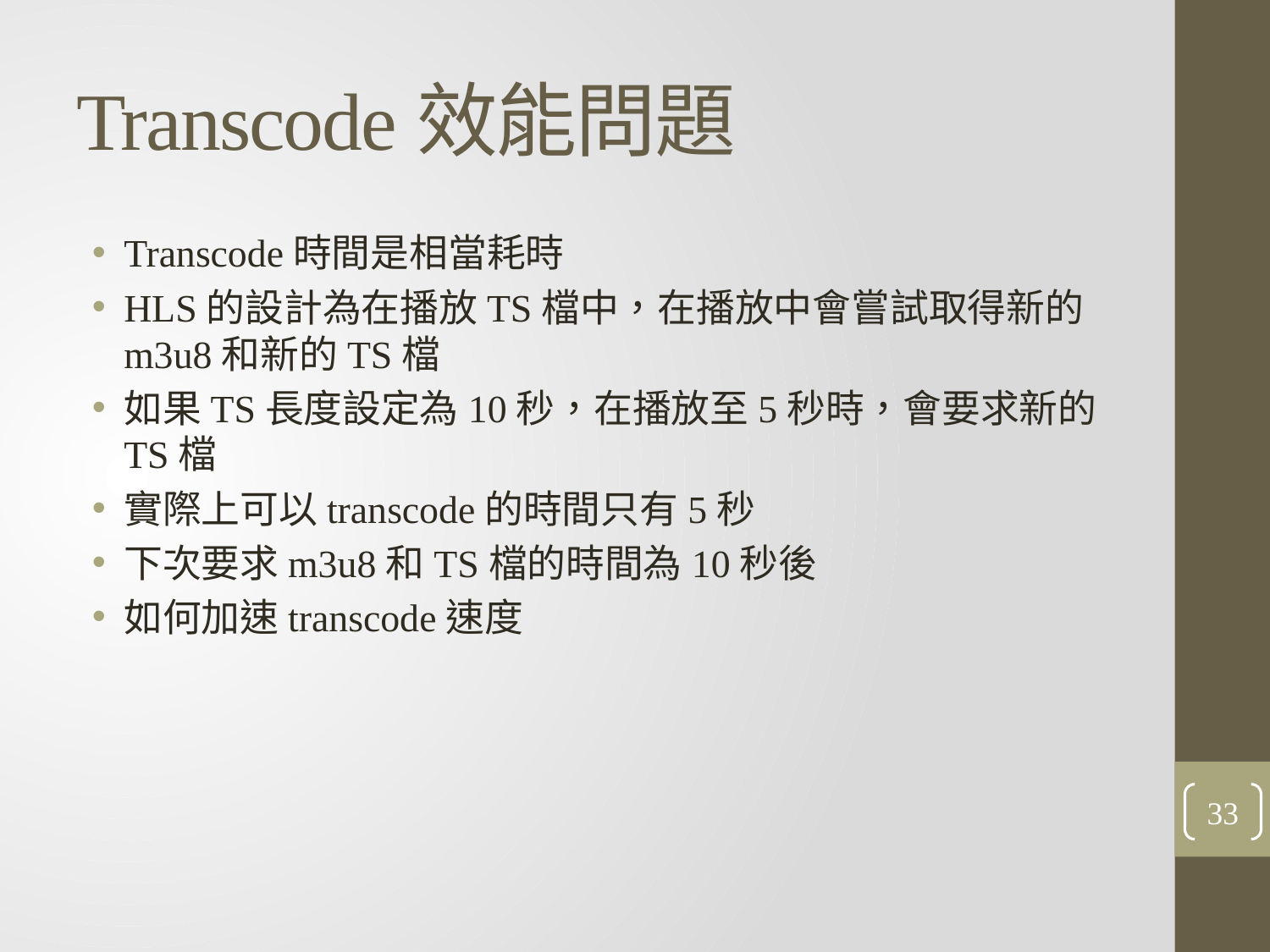

# Transcode效能問題
Transcode時間是相當耗時
HLS的設計為在播放TS檔中，在播放中會嘗試取得新的m3u8和新的TS檔
如果TS長度設定為10秒，在播放至5秒時，會要求新的TS檔
實際上可以transcode的時間只有5秒
下次要求m3u8和TS檔的時間為10秒後
如何加速transcode速度
33